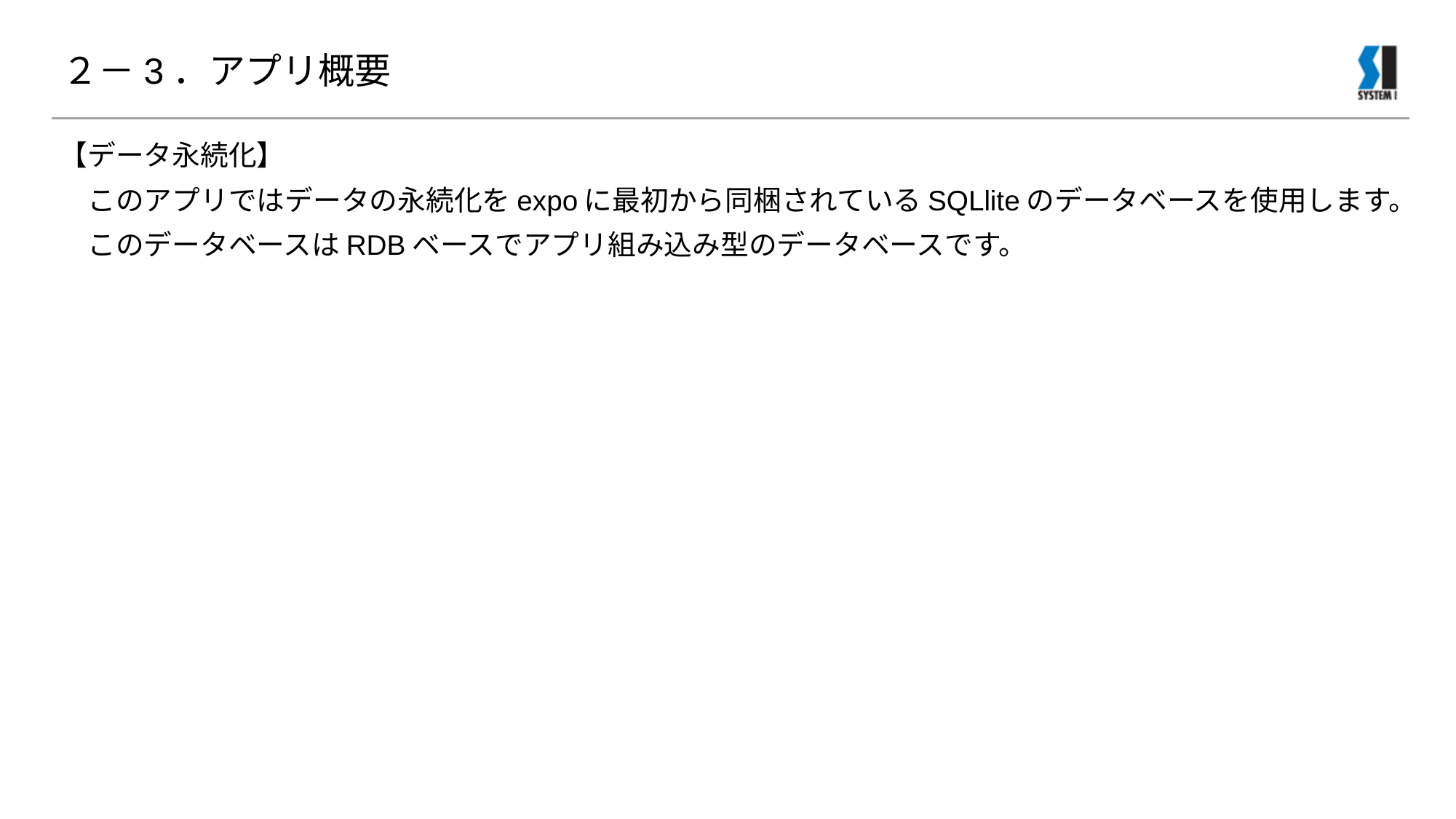

# ２－3．アプリ概要
【データ永続化】
　このアプリではデータの永続化をexpoに最初から同梱されているSQLliteのデータベースを使用します。
　このデータベースはRDBベースでアプリ組み込み型のデータベースです。